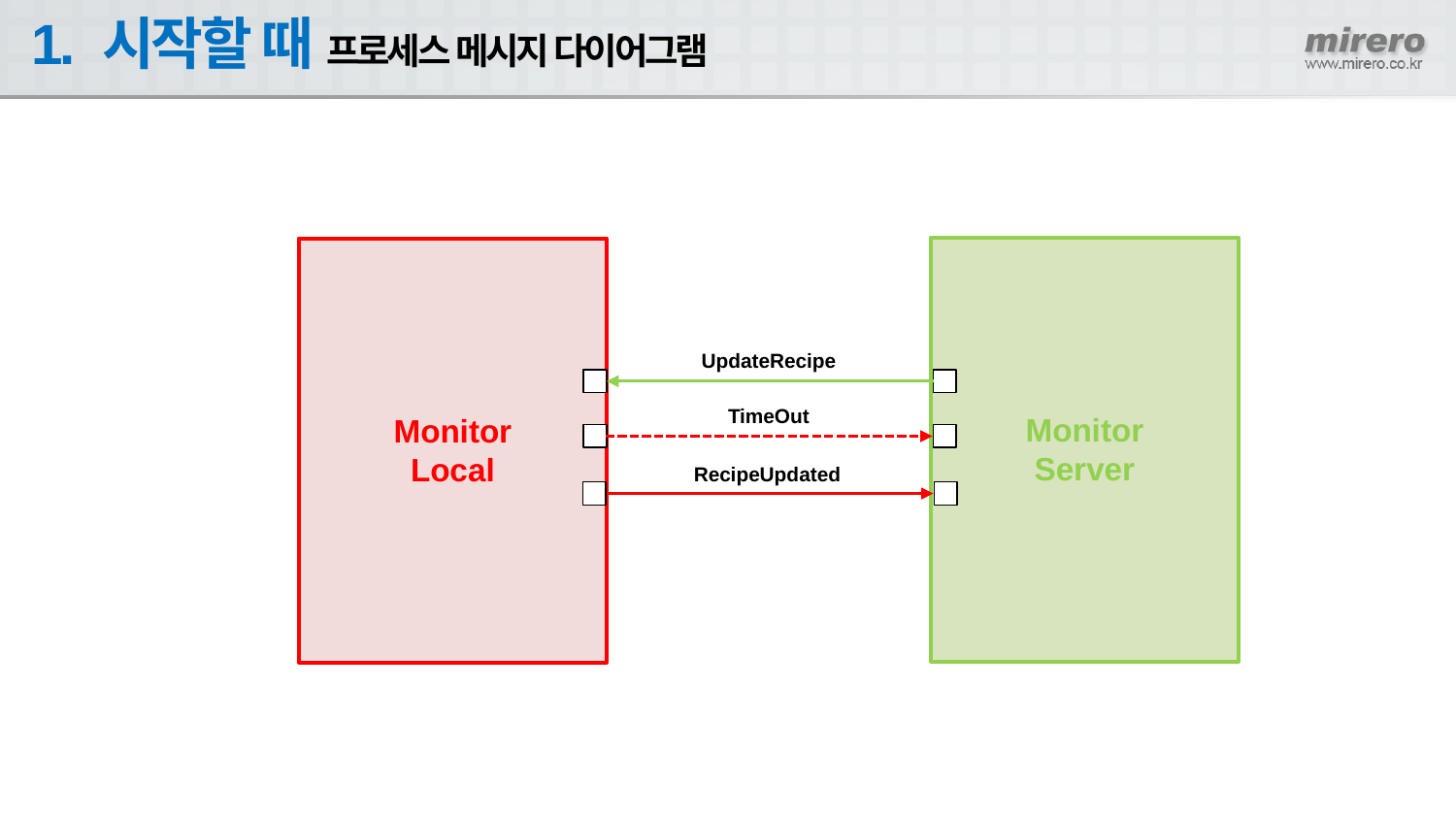

# 1. 시작할 때 프로세스 메시지 다이어그램

UpdateRecipe

TimeOut
Monitor
Server
Monitor
Local

RecipeUpdated